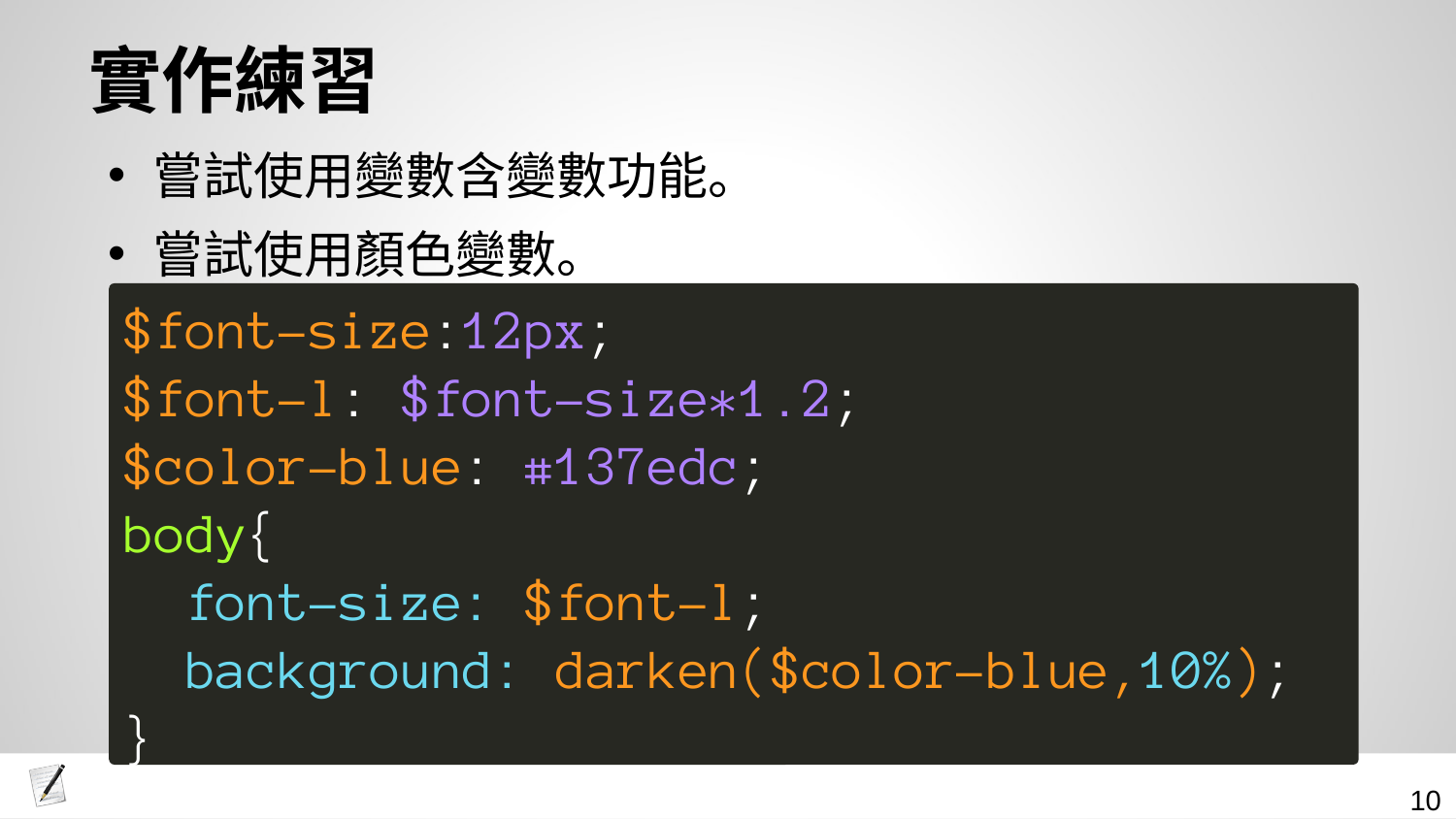

# 實作練習
嘗試使用變數含變數功能。
嘗試使用顏色變數。

$font-size:12px;
$font-l: $font-size*1.2;
$color-blue: #137edc;
body{
  font-size: $font-l;
  background: darken($color-blue,10%);
}

10